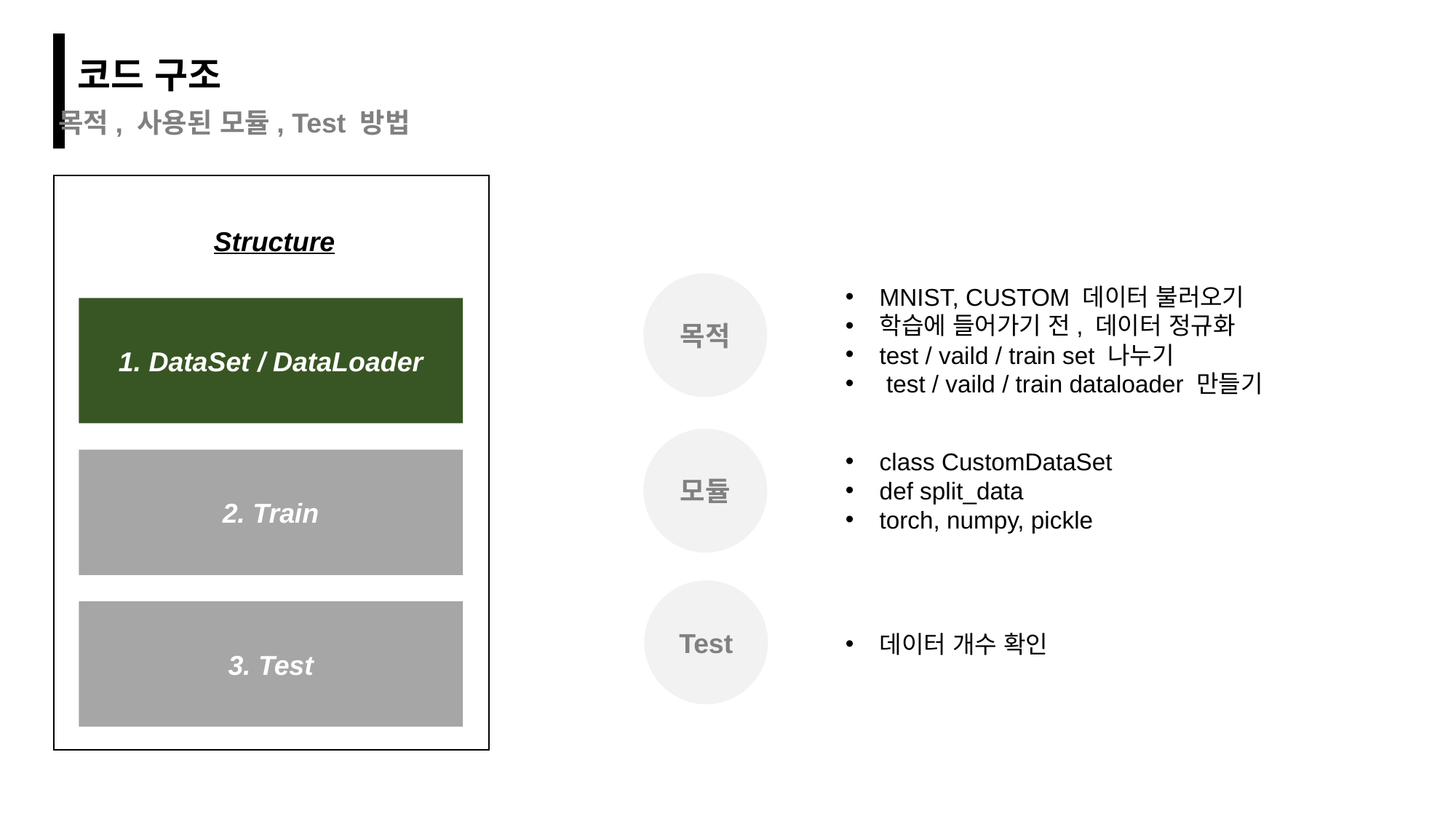

코드 구조
목적, 사용된 모듈, Test 방법

Structure
목적
MNIST, CUSTOM 데이터 불러오기
학습에 들어가기 전, 데이터 정규화
test / vaild / train set 나누기
 test / vaild / train dataloader 만들기
1. DataSet / DataLoader
모듈
class CustomDataSet
def split_data
torch, numpy, pickle

2. Train
Test
3. Test
데이터 개수 확인